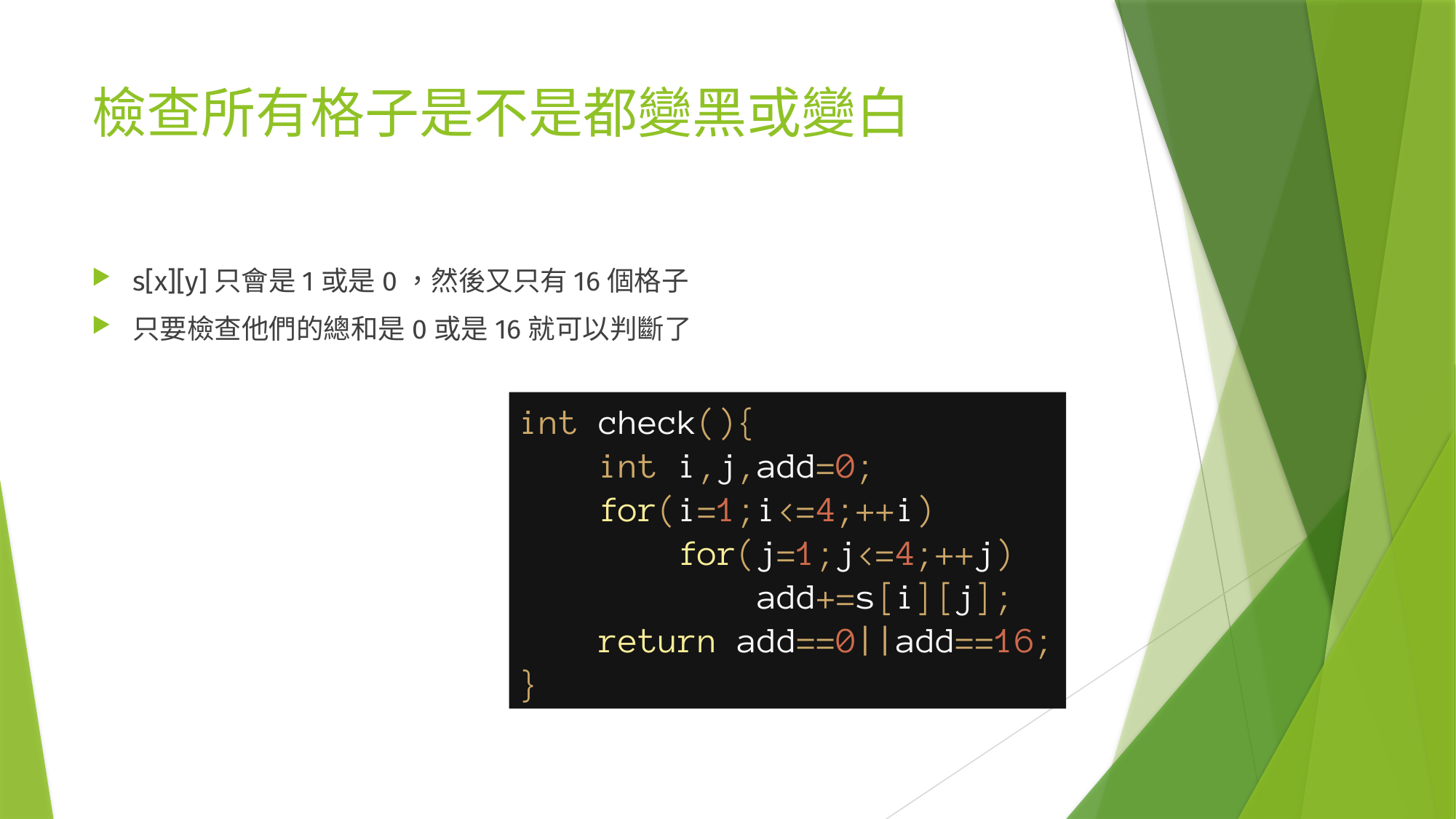

# 檢查所有格子是不是都變黑或變白
s[x][y]只會是1或是0，然後又只有16個格子
只要檢查他們的總和是0或是16就可以判斷了
int check(){
    int i,j,add=0;
    for(i=1;i<=4;++i)
        for(j=1;j<=4;++j)
            add+=s[i][j];
    return add==0||add==16;
}